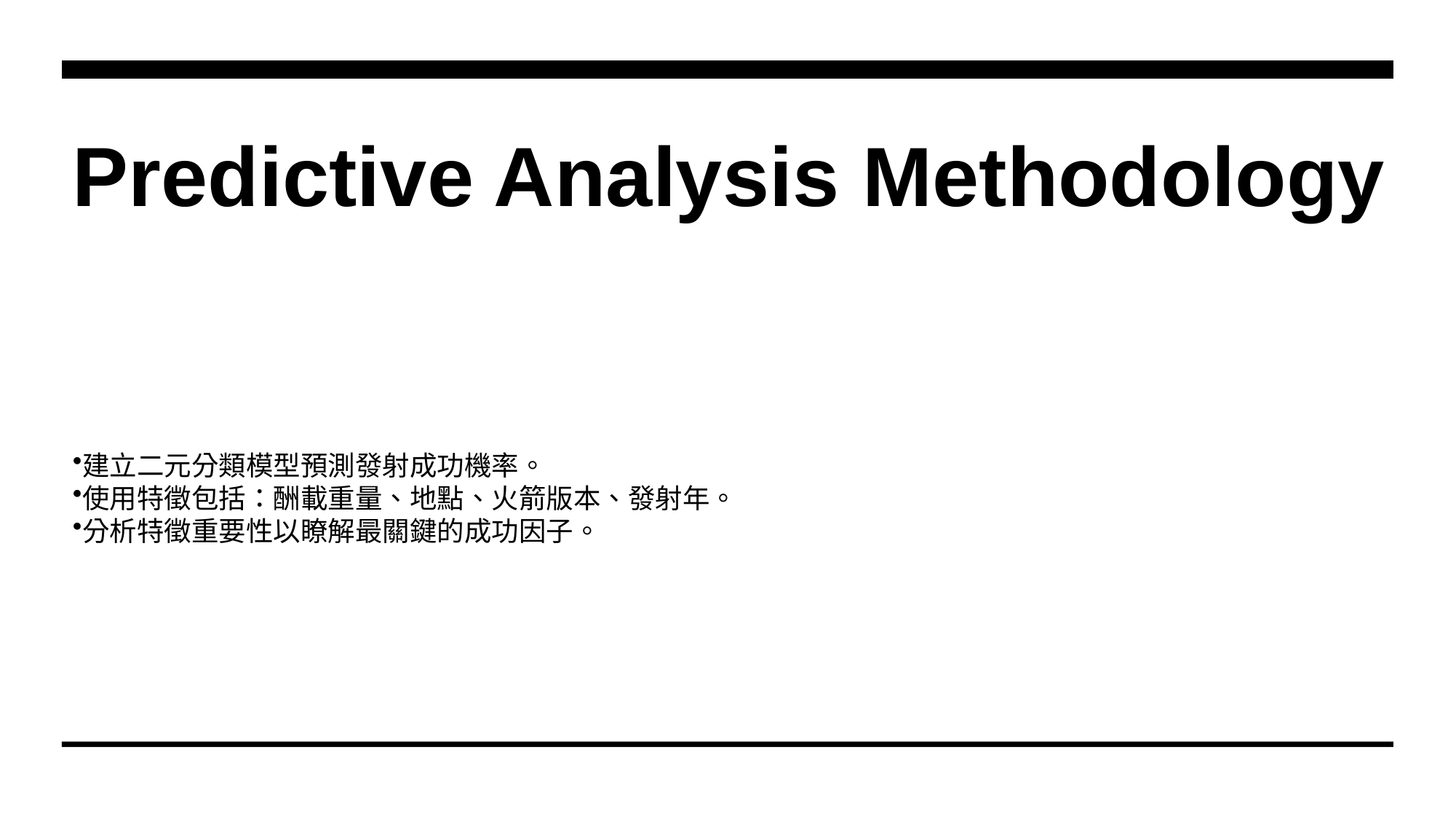

# Predictive Analysis Methodology
建立二元分類模型預測發射成功機率。
使用特徵包括：酬載重量、地點、火箭版本、發射年。
分析特徵重要性以瞭解最關鍵的成功因子。